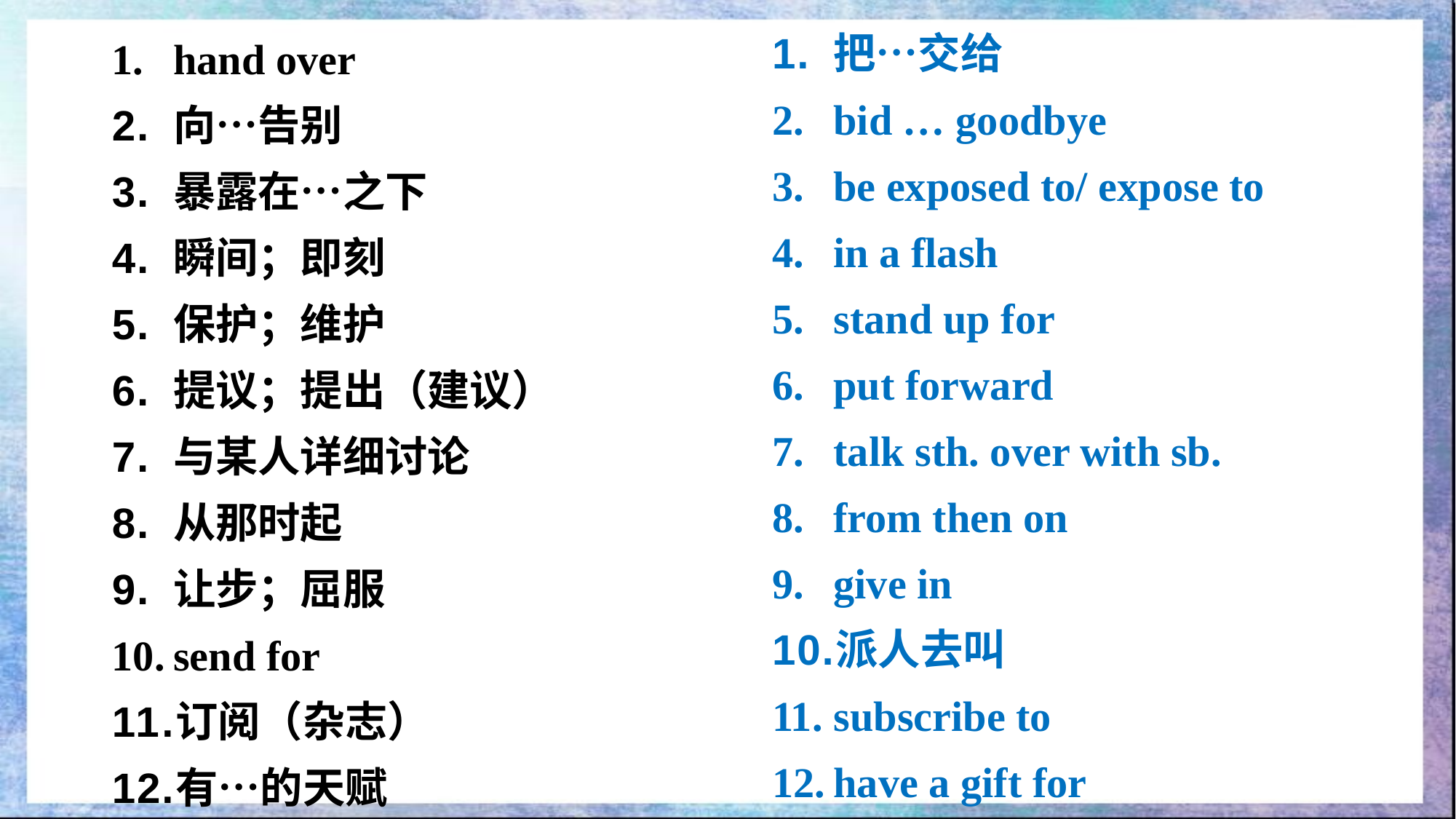

把…交给
bid … goodbye
be exposed to/ expose to
in a flash
stand up for
put forward
talk sth. over with sb.
from then on
give in
派人去叫
subscribe to
have a gift for
hand over
向…告别
暴露在…之下
瞬间；即刻
保护；维护
提议；提出（建议）
与某人详细讨论
从那时起
让步；屈服
send for
订阅（杂志）
有…的天赋